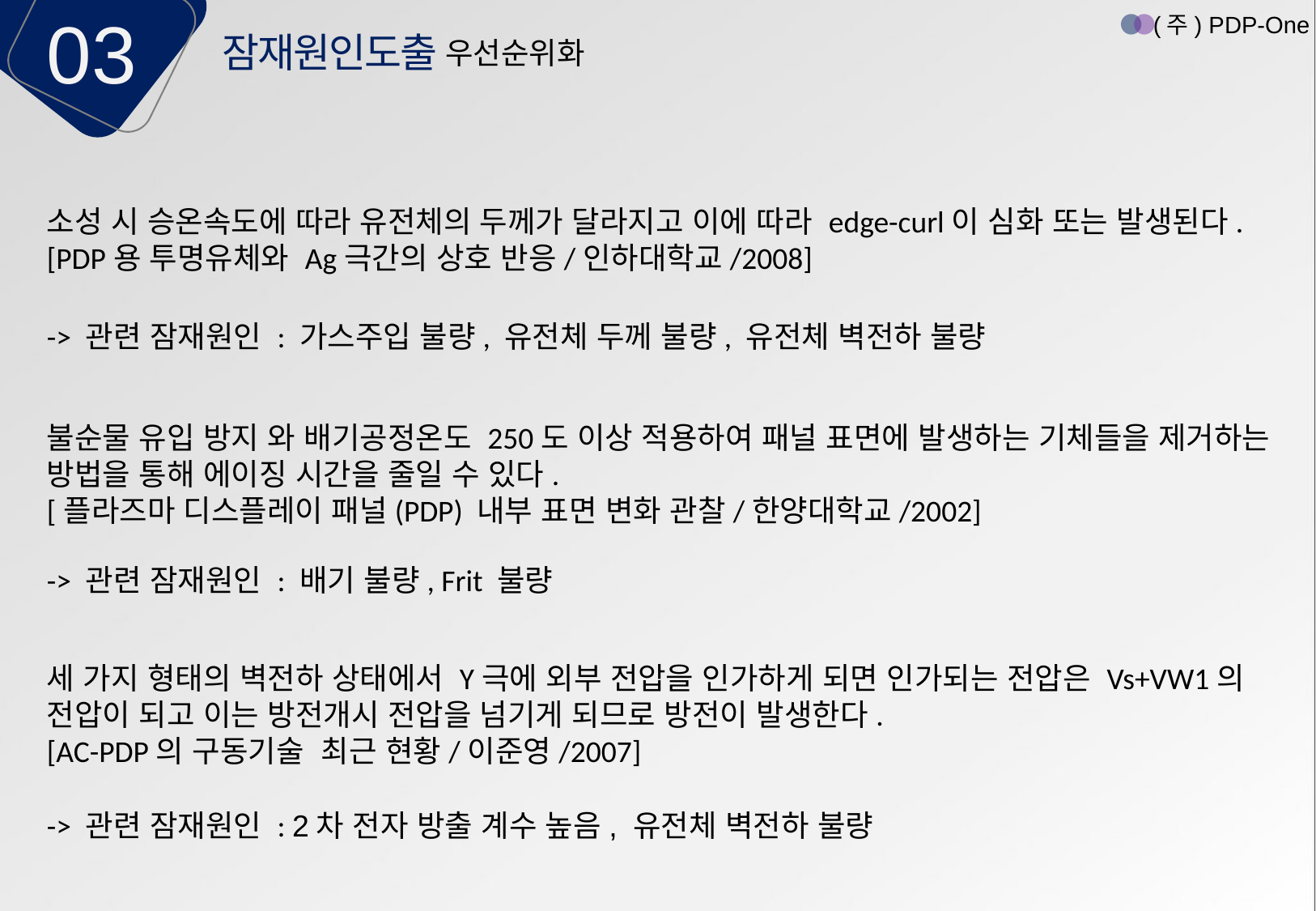

03
(주) PDP-One

잠재원인도출
우선순위화
소성 시 승온속도에 따라 유전체의 두께가 달라지고 이에 따라 edge-curl이 심화 또는 발생된다. [PDP용 투명유체와 Ag극간의 상호 반응/인하대학교/2008]
-> 관련 잠재원인 : 가스주입 불량, 유전체 두께 불량, 유전체 벽전하 불량
불순물 유입 방지 와 배기공정온도 250도 이상 적용하여 패널 표면에 발생하는 기체들을 제거하는 방법을 통해 에이징 시간을 줄일 수 있다.
[플라즈마 디스플레이 패널(PDP) 내부 표면 변화 관찰/한양대학교/2002]
-> 관련 잠재원인 : 배기 불량, Frit 불량
세 가지 형태의 벽전하 상태에서 Y극에 외부 전압을 인가하게 되면 인가되는 전압은 Vs+VW1의 전압이 되고 이는 방전개시 전압을 넘기게 되므로 방전이 발생한다.
[AC-PDP의 구동기술  최근 현황/이준영/2007]
-> 관련 잠재원인 : 2차 전자 방출 계수 높음, 유전체 벽전하 불량